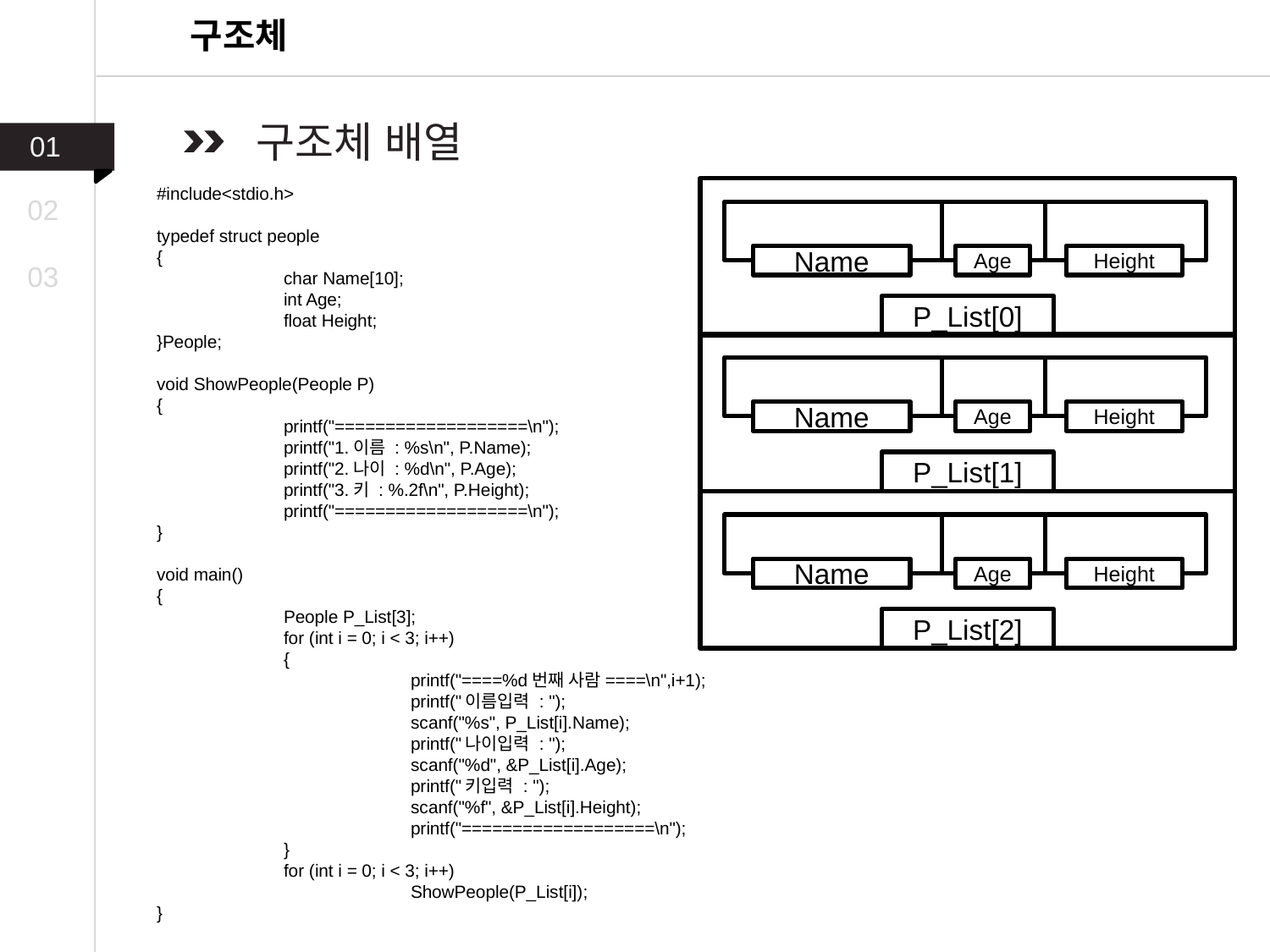

구조체
 구조체 배열
01

#include<stdio.h>

typedef struct people
{
	char Name[10];
	int Age;
	float Height;
}People;

void ShowPeople(People P)
{
	printf("===================\n");
	printf("1.이름 : %s\n", P.Name);
	printf("2.나이 : %d\n", P.Age);
	printf("3.키 : %.2f\n", P.Height);
	printf("===================\n");
}

void main()
{
	People P_List[3];
	for (int i = 0; i < 3; i++)
	{
		printf("====%d번째 사람====\n",i+1);
		printf("이름입력 : ");
		scanf("%s", P_List[i].Name);
		printf("나이입력 : ");
		scanf("%d", &P_List[i].Age);
		printf("키입력 : ");
		scanf("%f", &P_List[i].Height);
		printf("===================\n");
	}
	for (int i = 0; i < 3; i++)
		ShowPeople(P_List[i]);
}

Height

Name
Age
P_List[0]

Height

Name
Age
P_List[1]

Height

Name
Age
P_List[2]
02
03